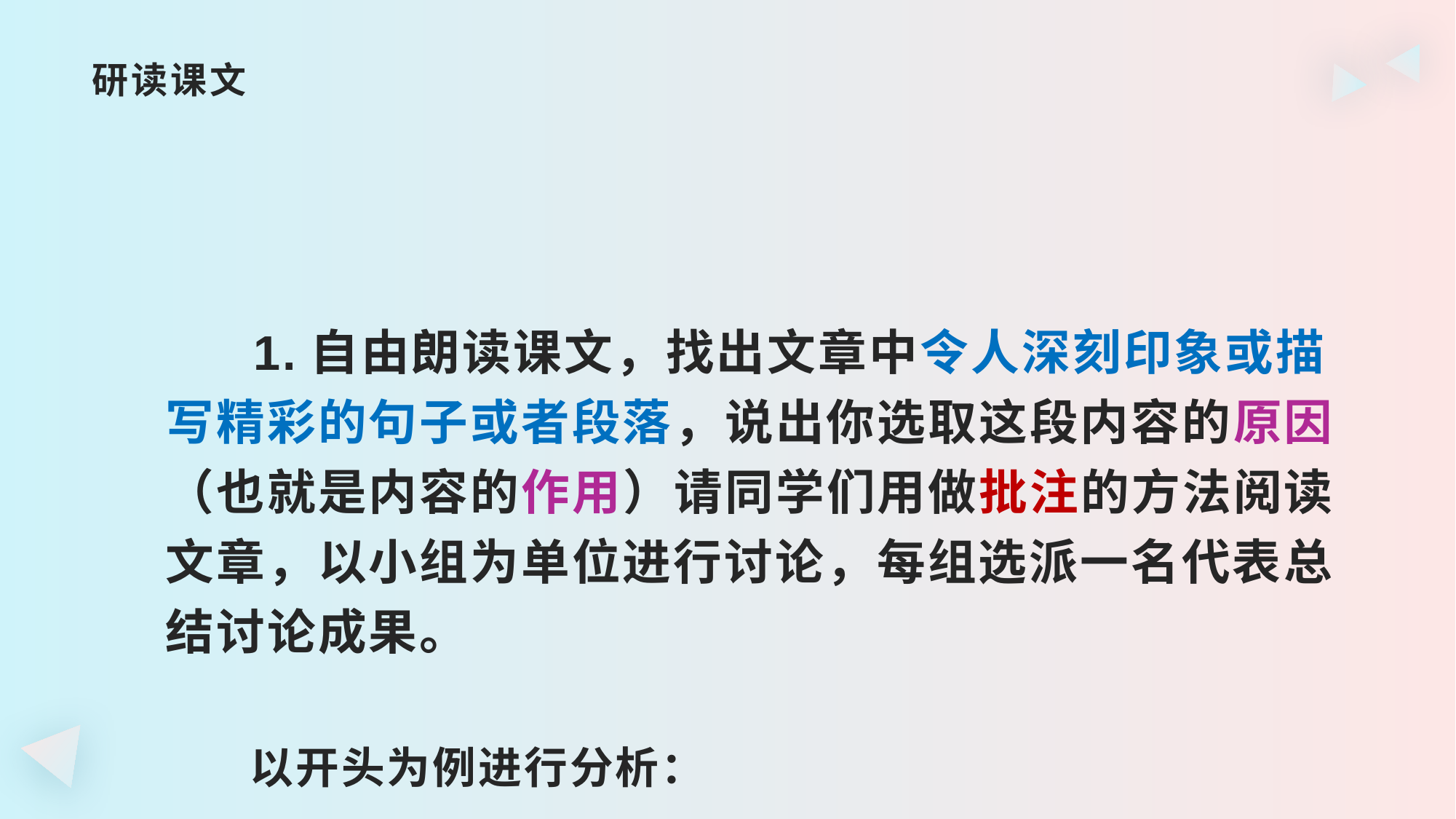

# 研读课文

      1.自由朗读课文，找出文章中令人深刻印象或描写精彩的句子或者段落，说出你选取这段内容的原因（也就是内容的作用）请同学们用做批注的方法阅读文章，以小组为单位进行讨论，每组选派一名代表总结讨论成果。
       以开头为例进行分析：